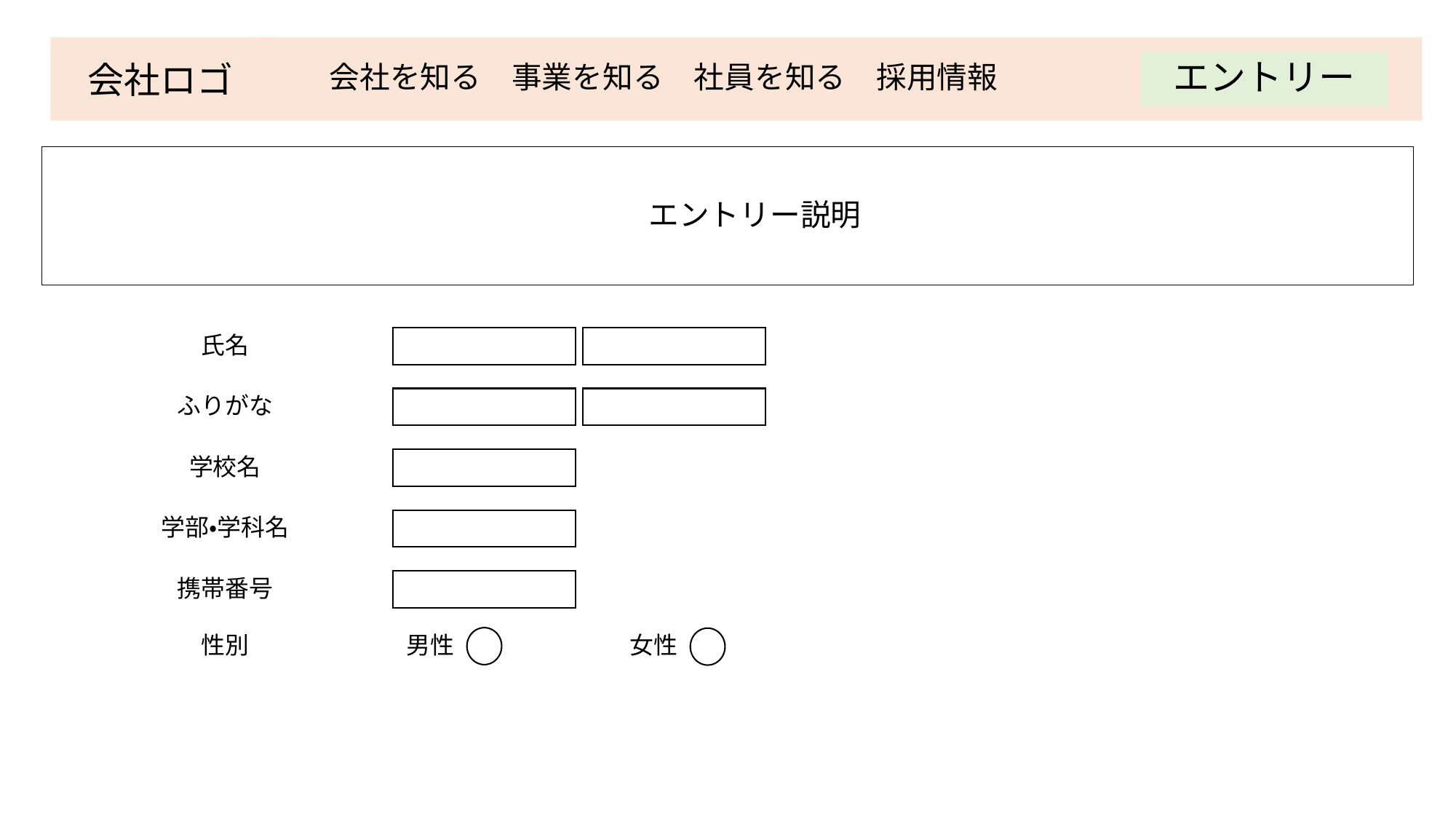

会社ロゴ
会社を知る　事業を知る　社員を知る　採用情報
エントリー
エントリー説明
氏名

ふりがな

学校名

学部・学科名

携帯番号

男性
性別

女性